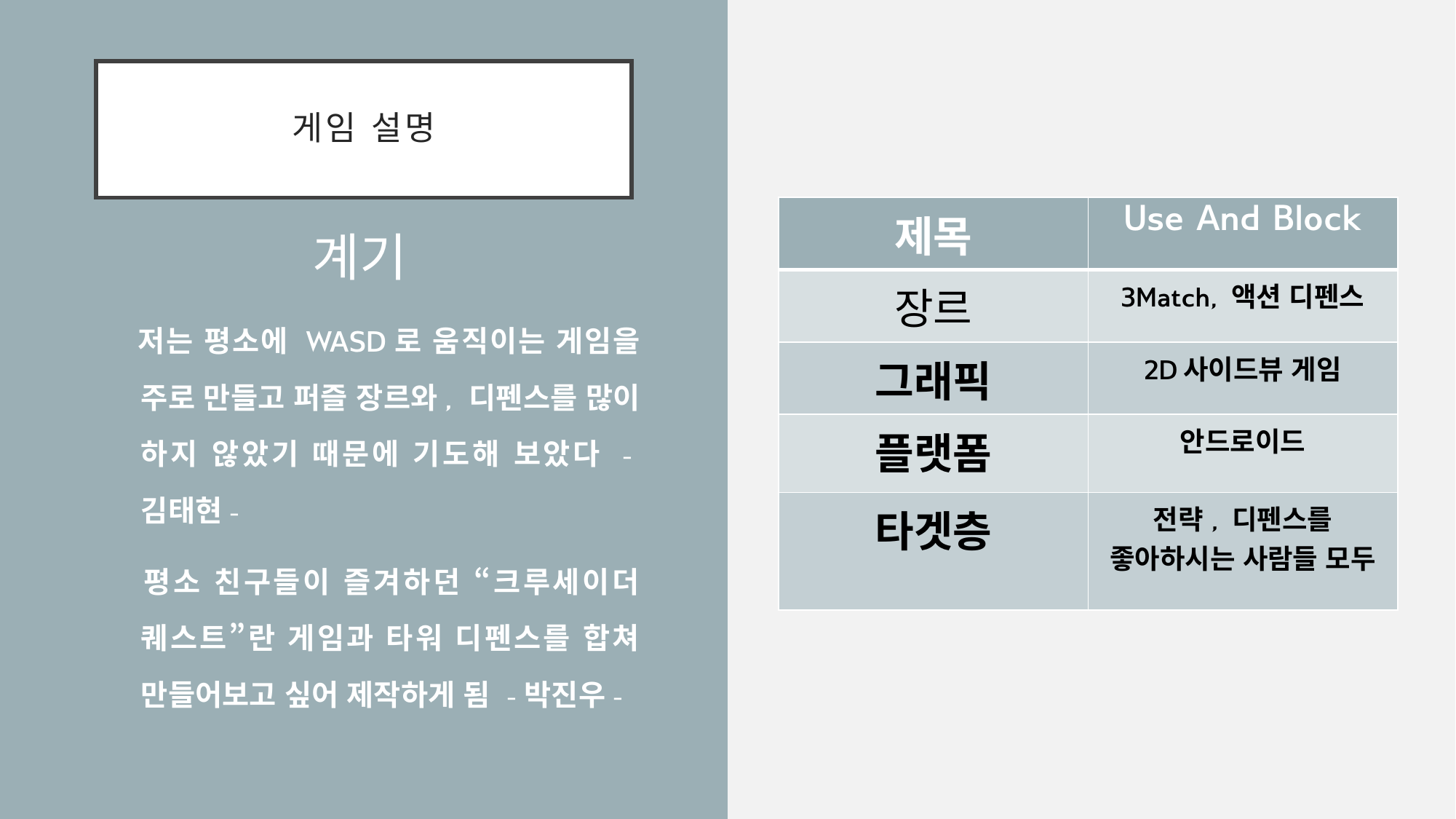

# 게임 설명
| 제목 | Use And Block |
| --- | --- |
| 장르 | 3Match, 액션 디펜스 |
| 그래픽 | 2D사이드뷰 게임 |
| 플랫폼 | 안드로이드 |
| 타겟층 | 전략, 디펜스를 좋아하시는 사람들 모두 |
계기
저는 평소에 WASD로 움직이는 게임을 주로 만들고 퍼즐 장르와, 디펜스를 많이 하지 않았기 때문에 기도해 보았다 -김태현-
	평소 친구들이 즐겨하던 “크루세이더 퀘스트”란 게임과 타워 디펜스를 합쳐 만들어보고 싶어 제작하게 됨 -박진우-